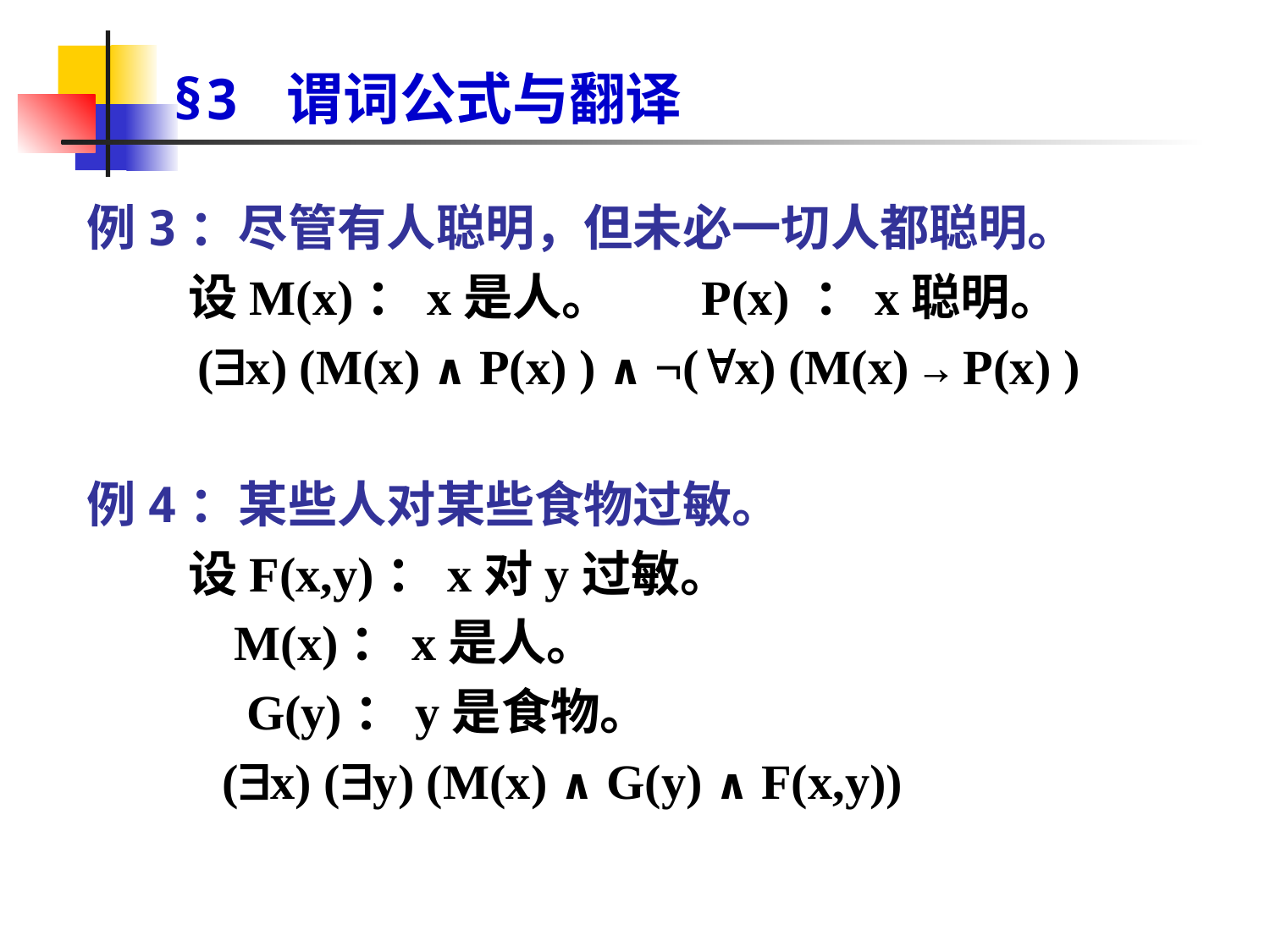

# §3 谓词公式与翻译
例3：尽管有人聪明，但未必一切人都聪明。
        设M(x)：x是人。       P(x) ：x聪明。
         (∃x) (M(x) ∧ P(x) ) ∧ ¬(∀x) (M(x) → P(x) )

例4：某些人对某些食物过敏。
        设F(x,y)：x对y过敏。
            M(x)：x是人。
             G(y)：y是食物。
           (∃x) (∃y) (M(x) ∧ G(y) ∧ F(x,y))
33